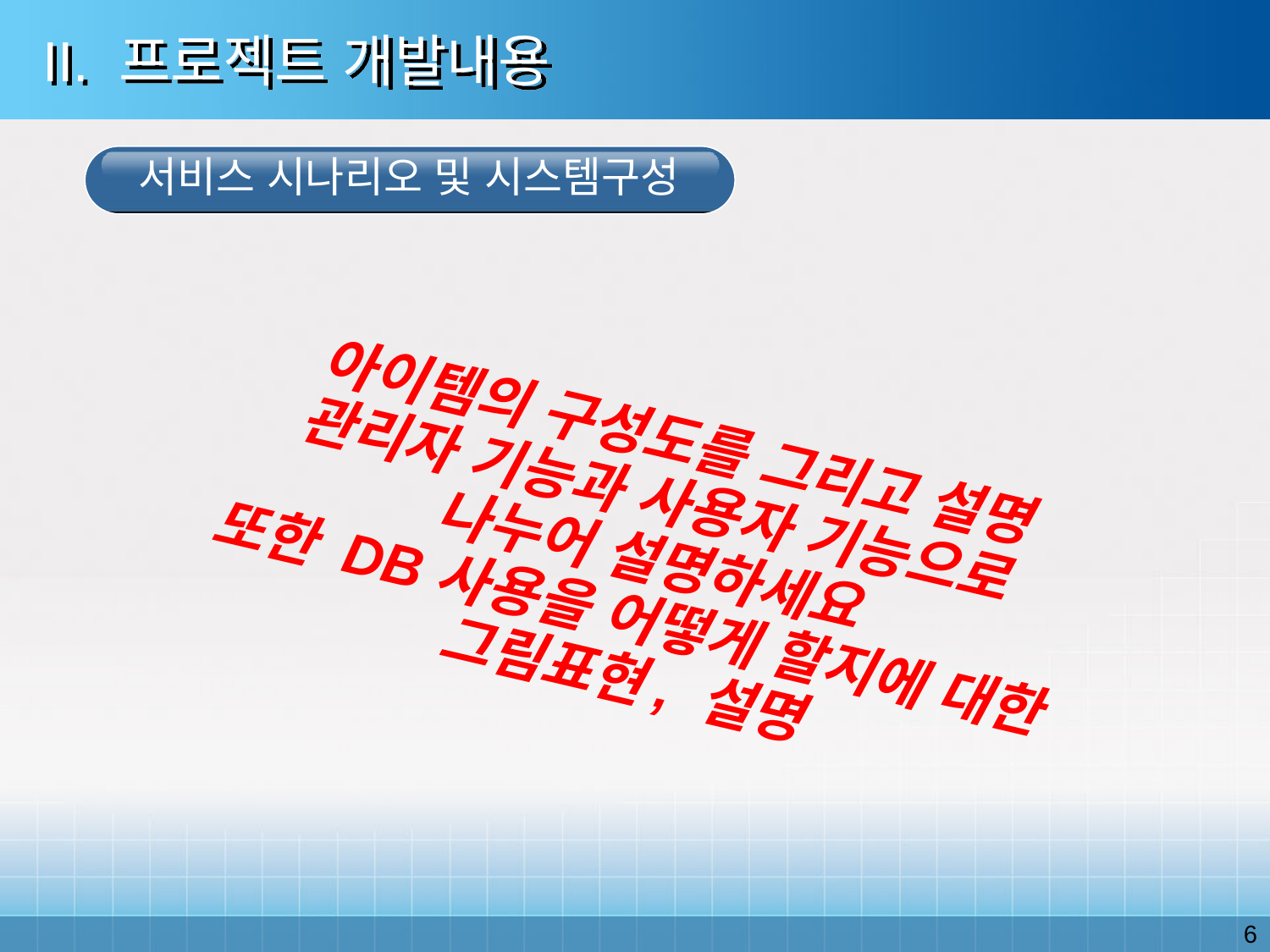

# II. 프로젝트 개발내용
서비스 시나리오 및 시스템구성

아이템의 구성도를 그리고 설명
관리자 기능과 사용자 기능으로
나누어 설명하세요
또한 DB사용을 어떻게 할지에 대한
그림표현, 설명
6